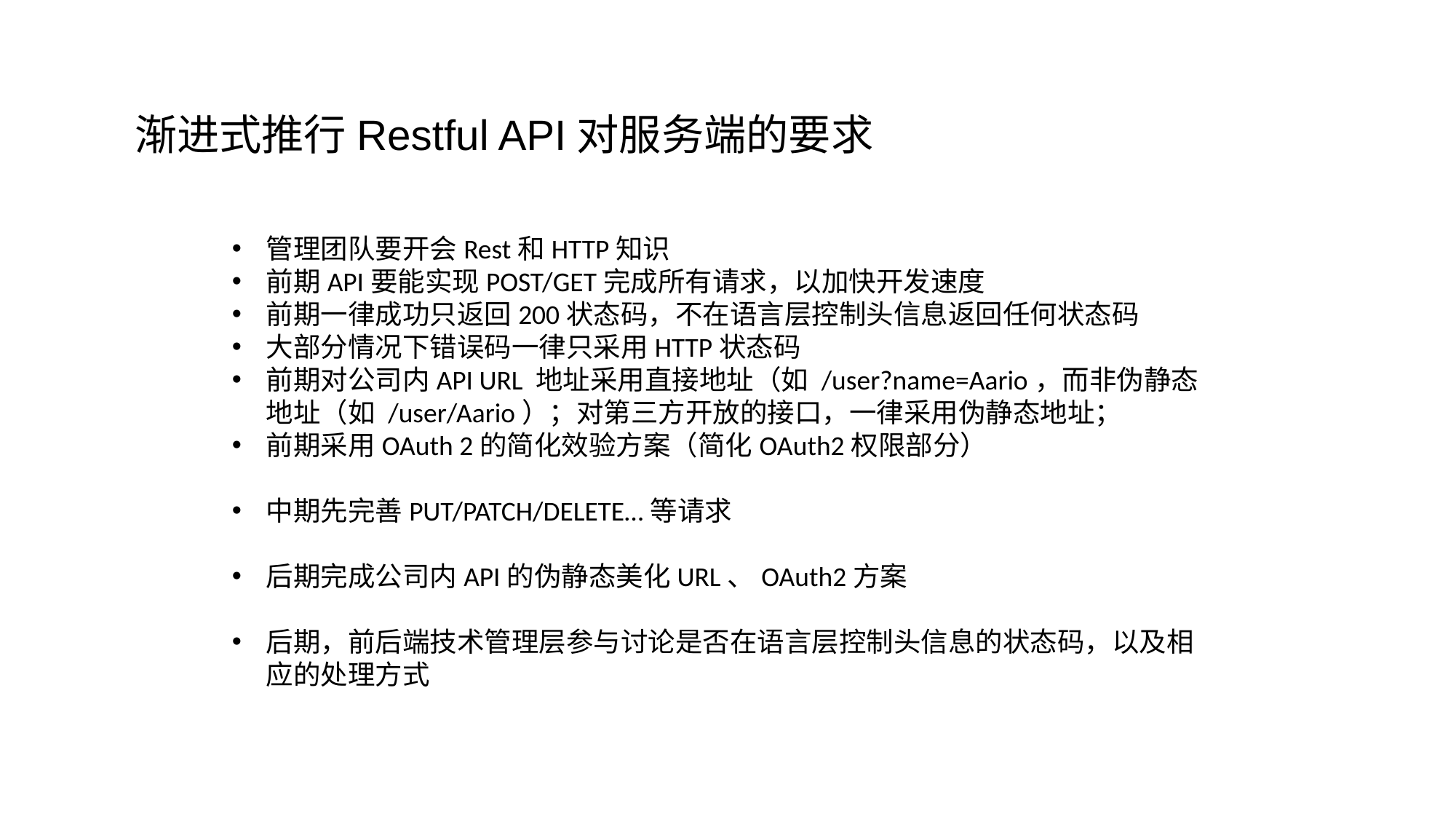

渐进式推行Restful API对服务端的要求
管理团队要开会Rest和HTTP知识
前期API要能实现POST/GET完成所有请求，以加快开发速度
前期一律成功只返回200状态码，不在语言层控制头信息返回任何状态码
大部分情况下错误码一律只采用HTTP状态码
前期对公司内API URL 地址采用直接地址（如 /user?name=Aario，而非伪静态地址（如 /user/Aario）；对第三方开放的接口，一律采用伪静态地址；
前期采用OAuth 2的简化效验方案（简化OAuth2权限部分）

中期先完善PUT/PATCH/DELETE…等请求

后期完成公司内API的伪静态美化URL、OAuth2方案

后期，前后端技术管理层参与讨论是否在语言层控制头信息的状态码，以及相应的处理方式